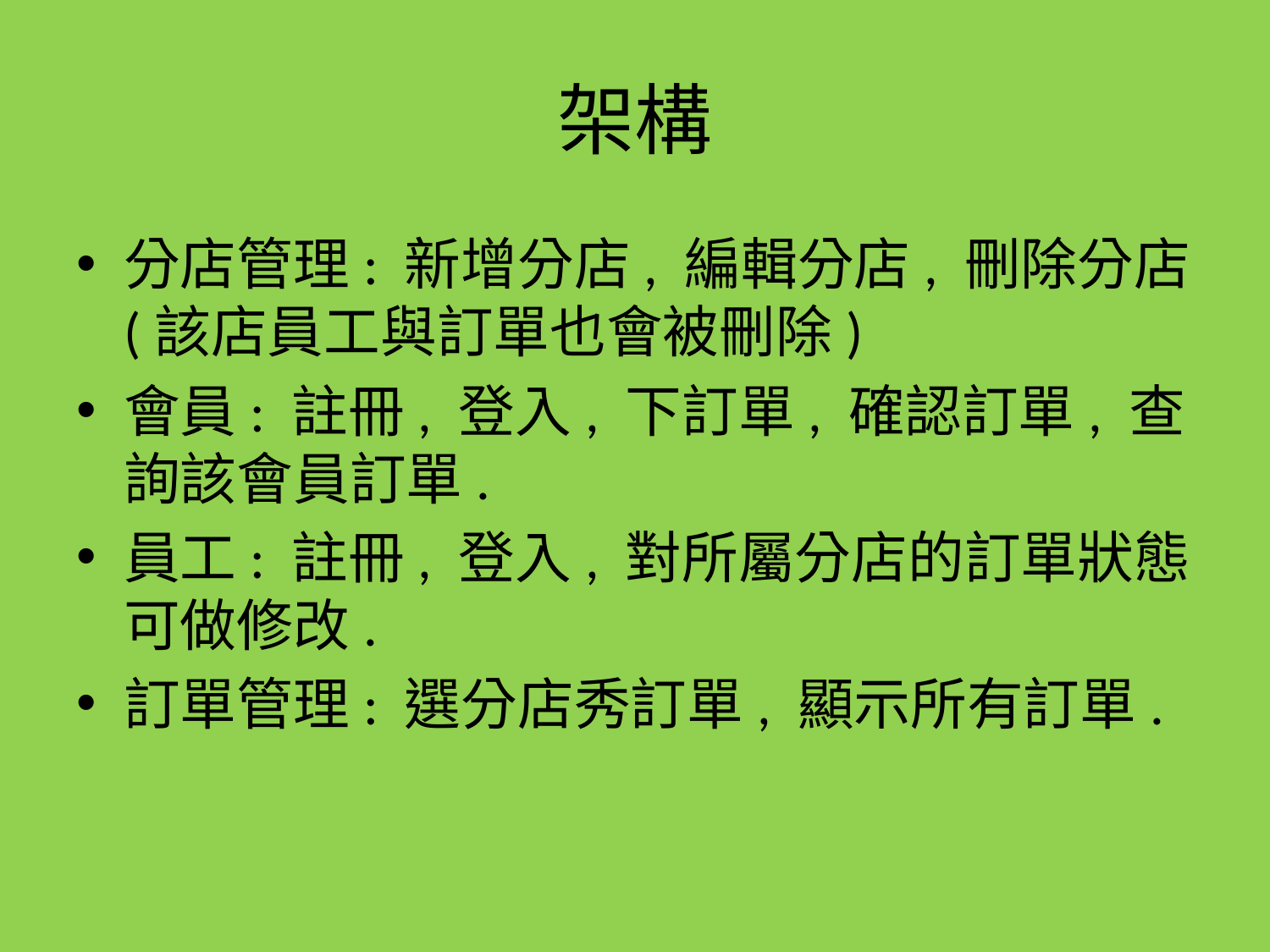

# 架構
分店管理: 新增分店, 編輯分店, 刪除分店(該店員工與訂單也會被刪除)
會員: 註冊, 登入, 下訂單, 確認訂單, 查詢該會員訂單.
員工: 註冊, 登入, 對所屬分店的訂單狀態可做修改.
訂單管理: 選分店秀訂單, 顯示所有訂單.